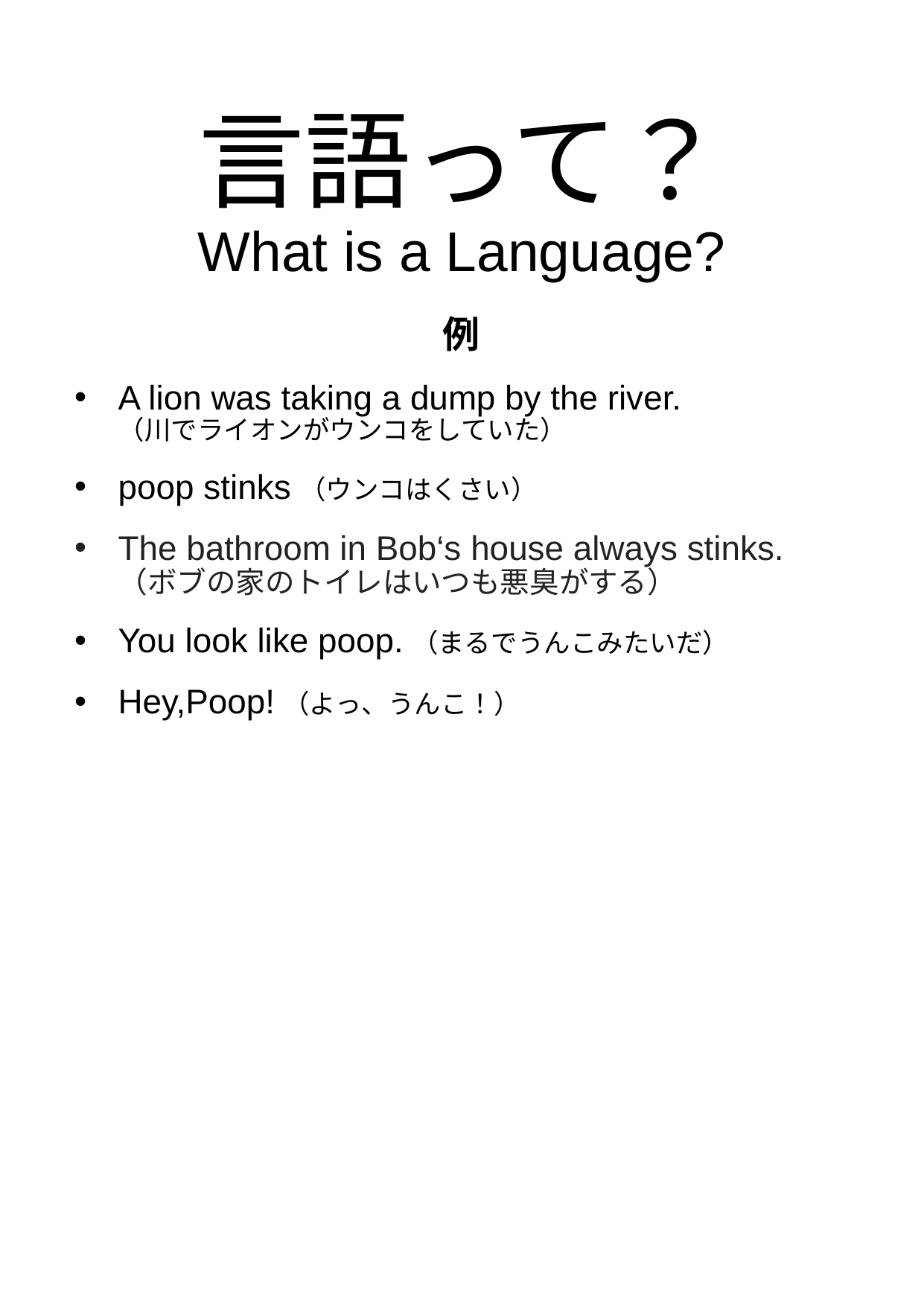

# 言語って？ What is a Language?
例
A lion was taking a dump by the river.
（川でライオンがウンコをしていた）
poop stinks（ウンコはくさい）
The bathroom in Bob‘s house always stinks.
（ボブの家のトイレはいつも悪臭がする）
You look like poop.（まるでうんこみたいだ）
Hey,Poop!（よっ、うんこ！）